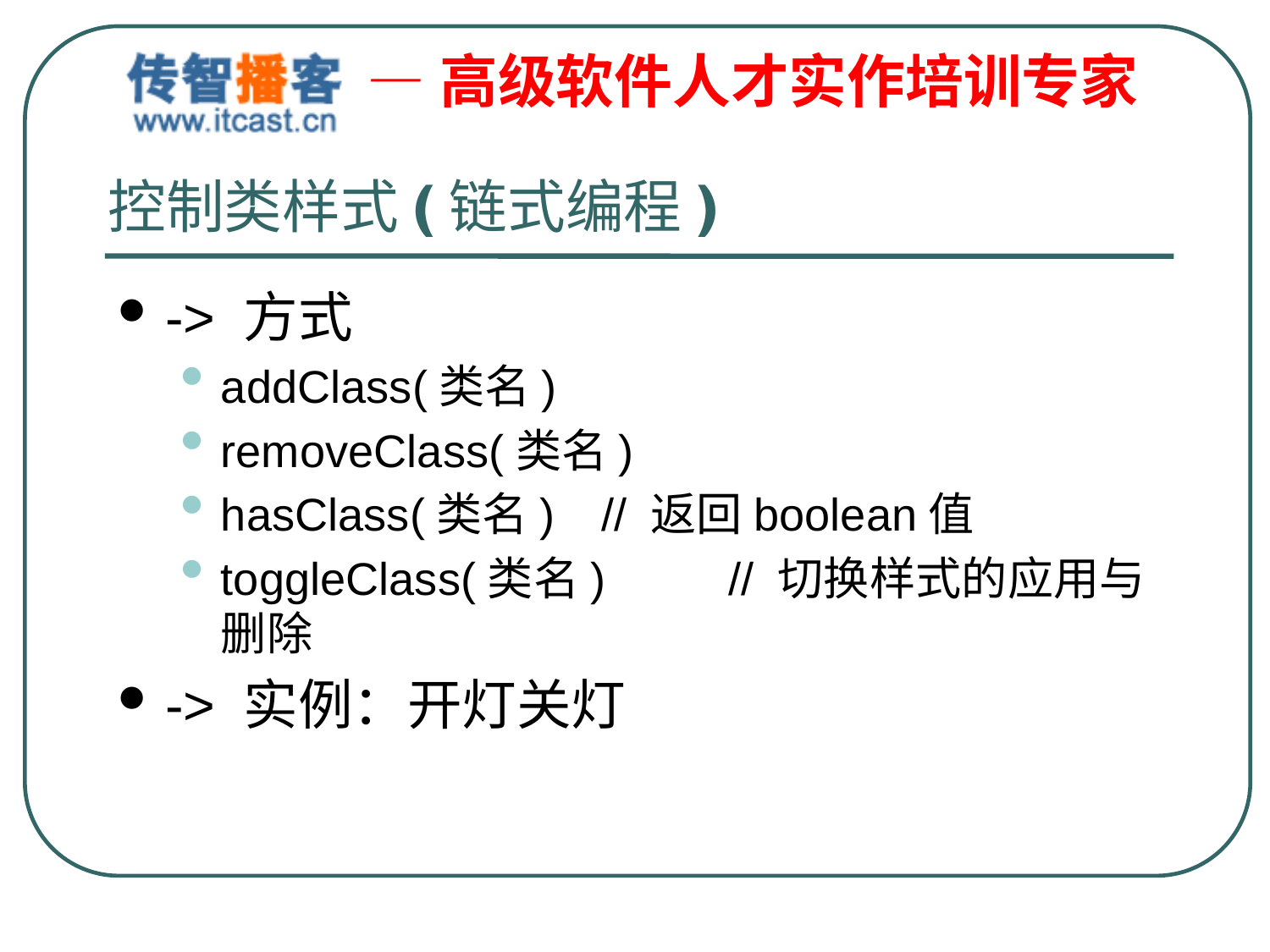

# 控制类样式(链式编程)
-> 方式
addClass(类名)
removeClass(类名)
hasClass(类名)	// 返回boolean值
toggleClass(类名) 	// 切换样式的应用与删除
-> 实例：开灯关灯